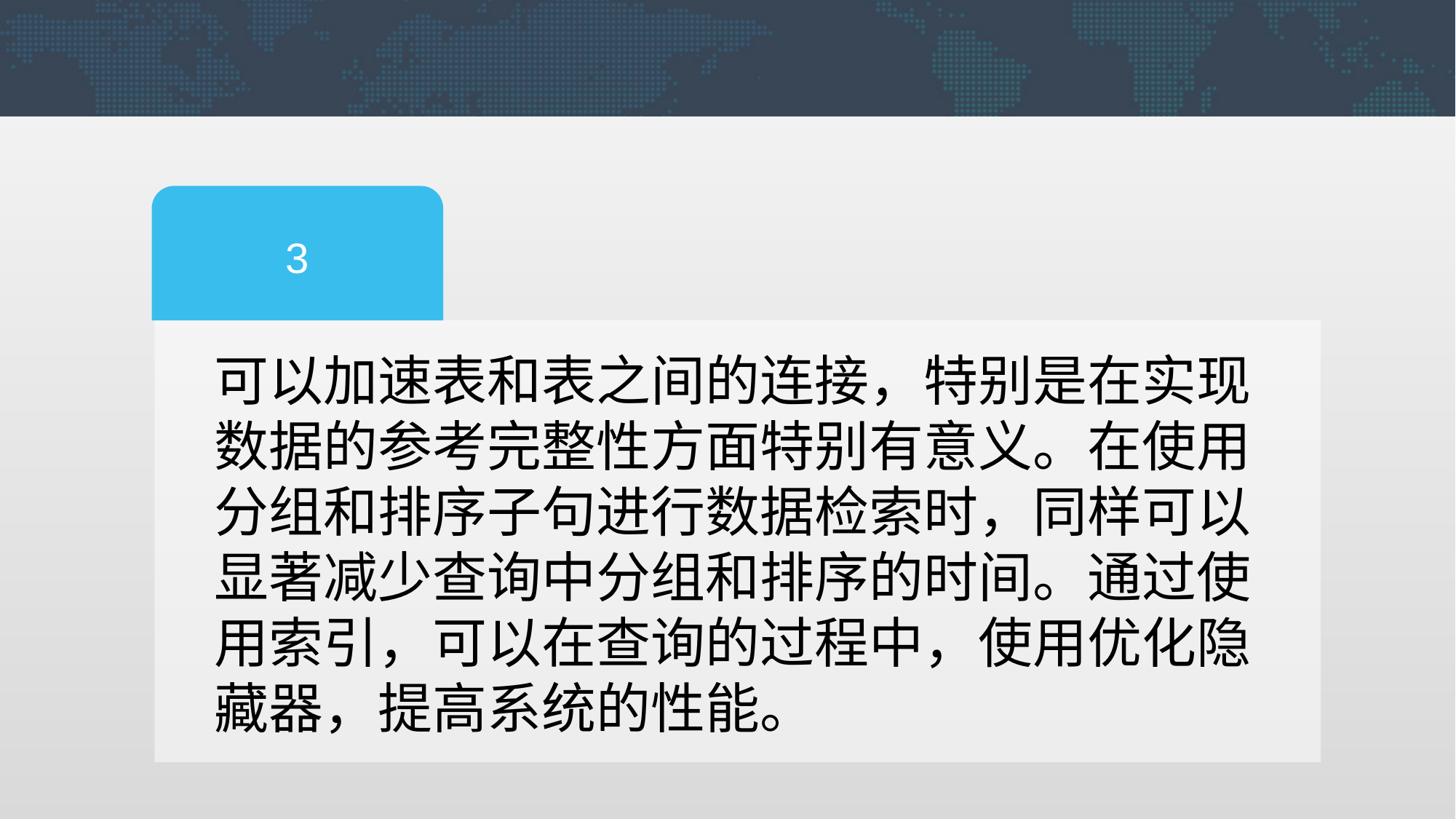

3

可以加速表和表之间的连接，特别是在实现数据的参考完整性方面特别有意义。在使用分组和排序子句进行数据检索时，同样可以显著减少查询中分组和排序的时间。通过使用索引，可以在查询的过程中，使用优化隐藏器，提高系统的性能。